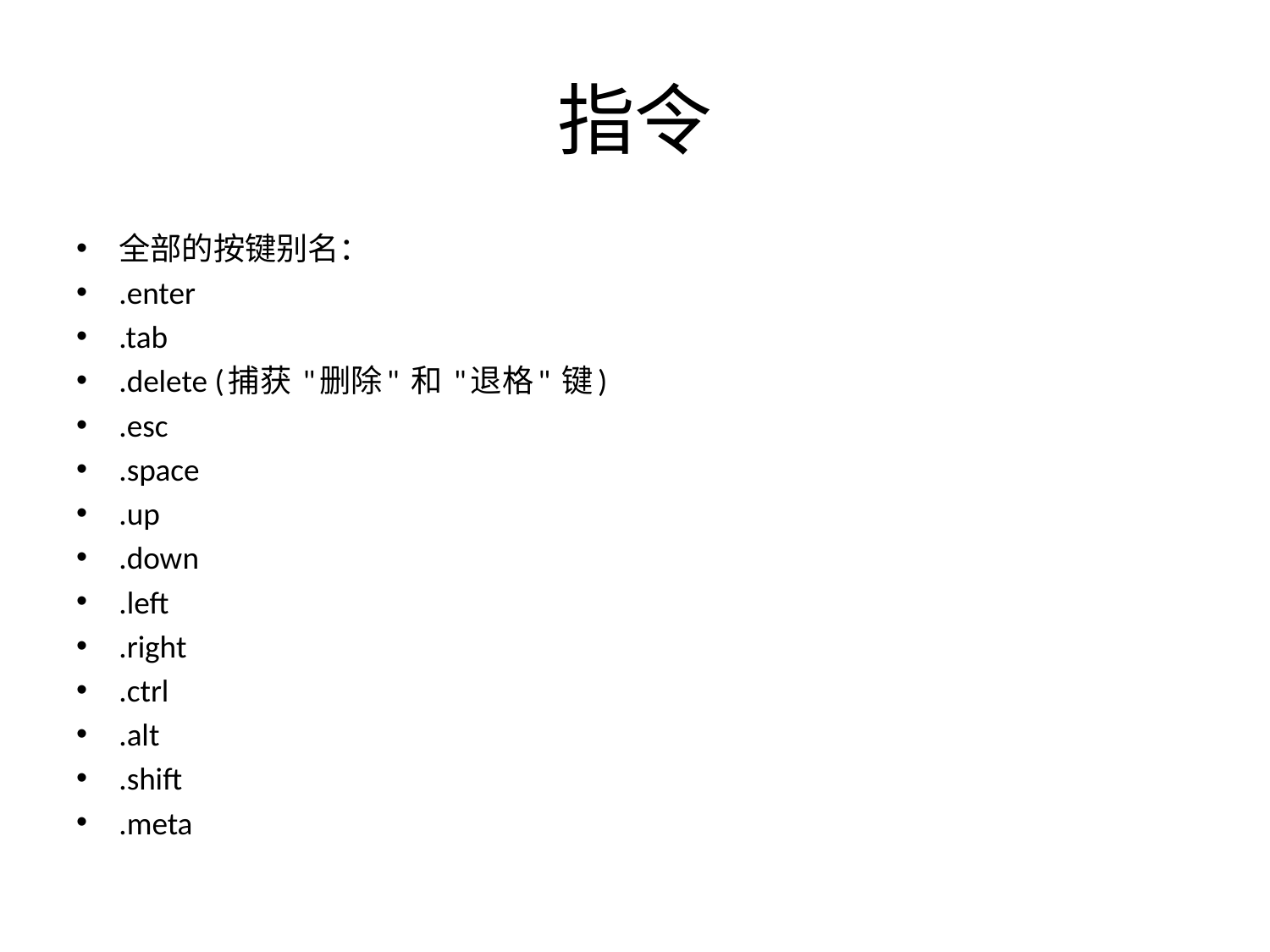

# 指令
全部的按键别名：
.enter
.tab
.delete (捕获 "删除" 和 "退格" 键)
.esc
.space
.up
.down
.left
.right
.ctrl
.alt
.shift
.meta